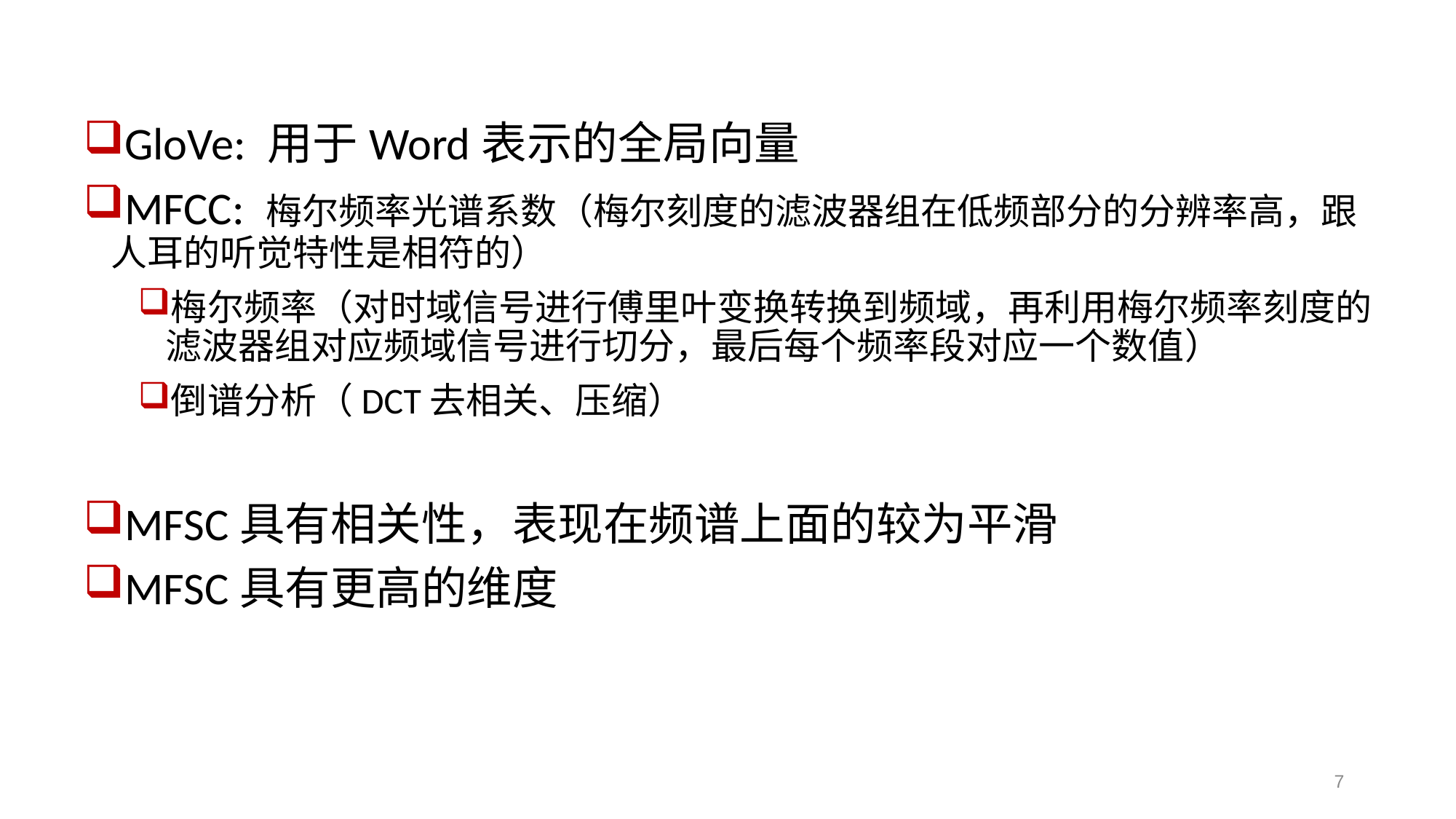

GloVe: 用于Word表示的全局向量
MFCC: 梅尔频率光谱系数（梅尔刻度的滤波器组在低频部分的分辨率高，跟人耳的听觉特性是相符的）
梅尔频率（对时域信号进行傅里叶变换转换到频域，再利用梅尔频率刻度的滤波器组对应频域信号进行切分，最后每个频率段对应一个数值）
倒谱分析（DCT去相关、压缩）

MFSC具有相关性，表现在频谱上面的较为平滑
MFSC具有更高的维度
7